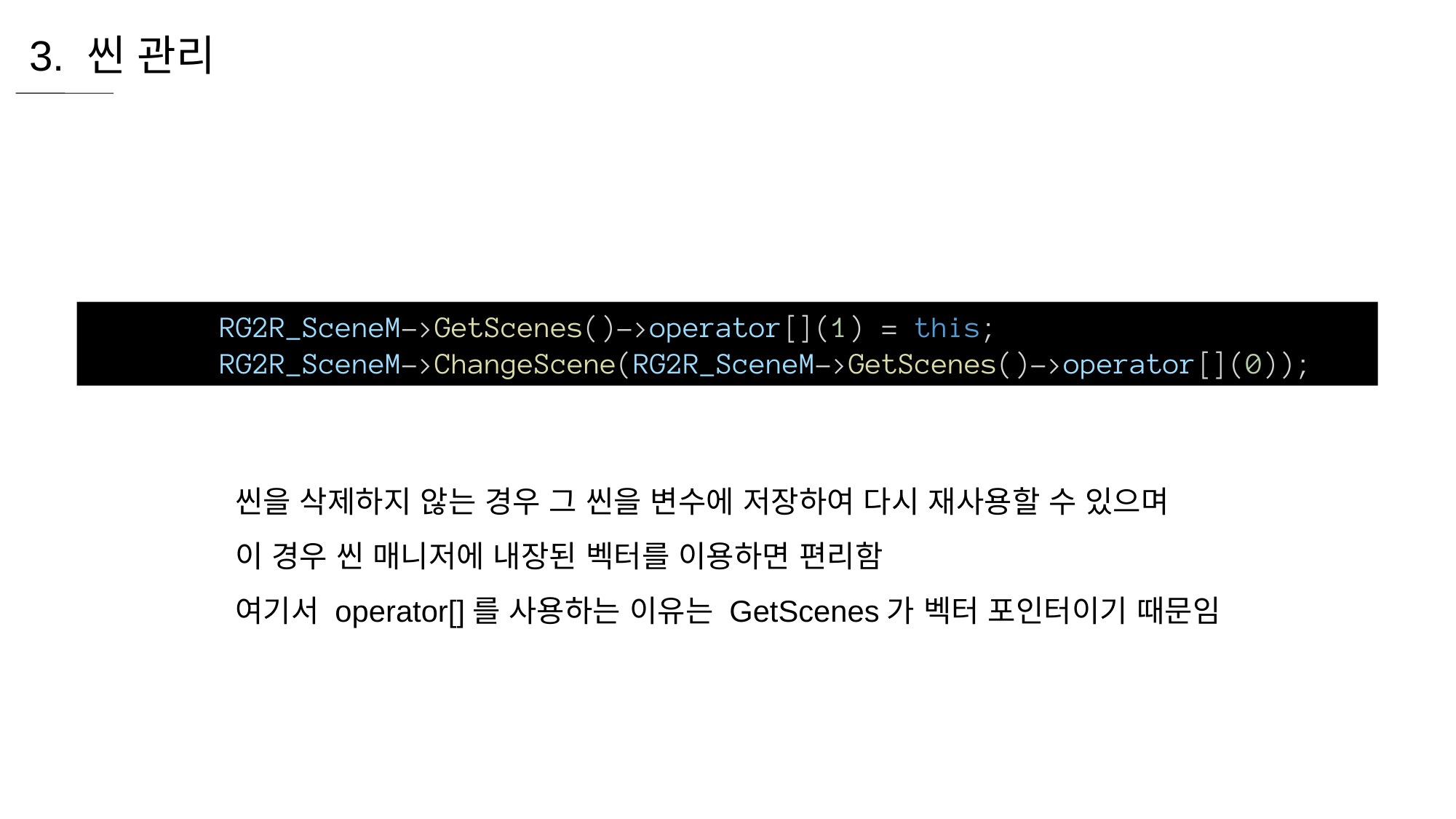

3. 씬 관리
        RG2R_SceneM->GetScenes()->operator[](1) = this;
        RG2R_SceneM->ChangeScene(RG2R_SceneM->GetScenes()->operator[](0));
씬을 삭제하지 않는 경우 그 씬을 변수에 저장하여 다시 재사용할 수 있으며
이 경우 씬 매니저에 내장된 벡터를 이용하면 편리함
여기서 operator[]를 사용하는 이유는 GetScenes가 벡터 포인터이기 때문임